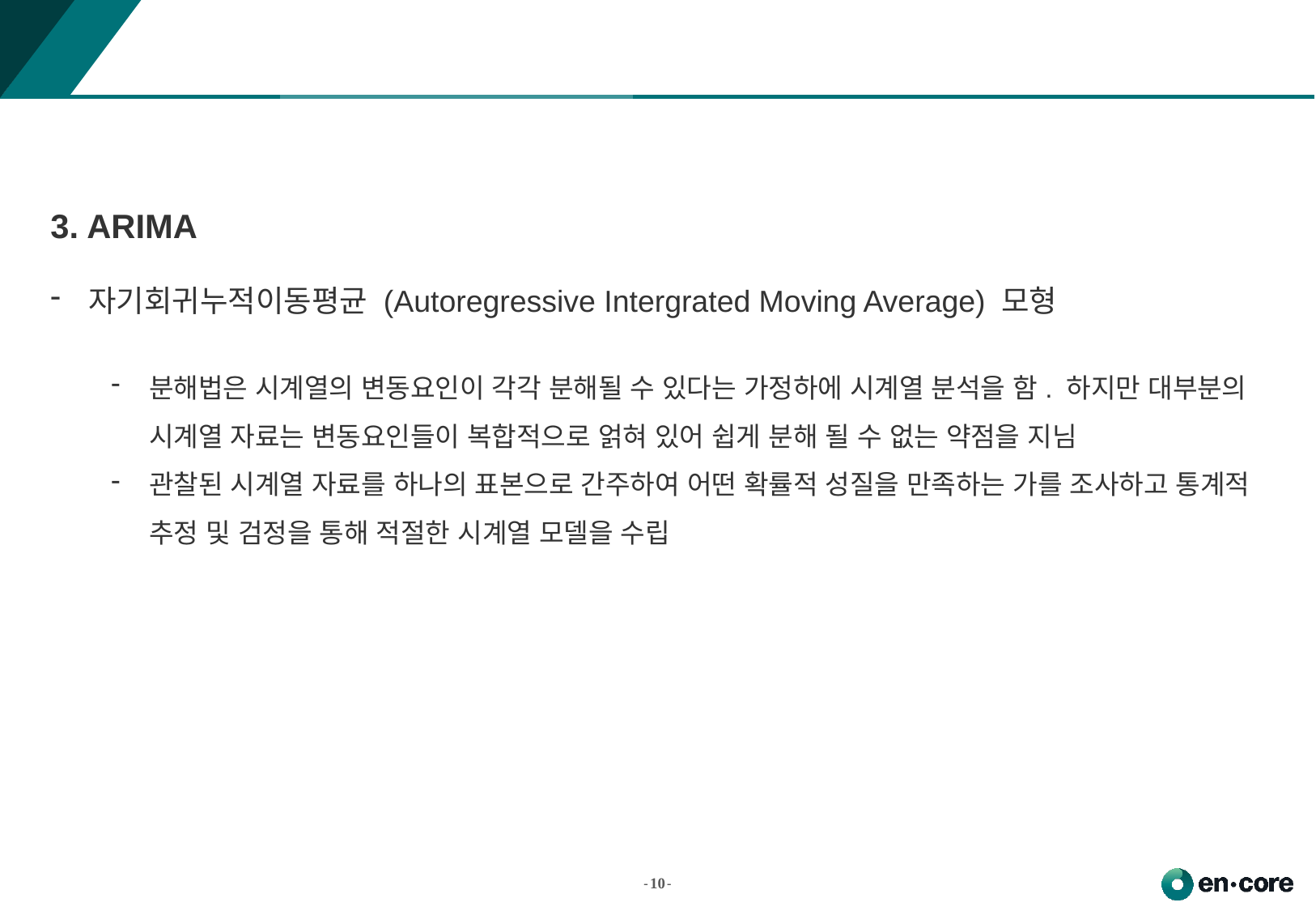

#
3. ARIMA

자기회귀누적이동평균 (Autoregressive Intergrated Moving Average) 모형

분해법은 시계열의 변동요인이 각각 분해될 수 있다는 가정하에 시계열 분석을 함. 하지만 대부분의 시계열 자료는 변동요인들이 복합적으로 얽혀 있어 쉽게 분해 될 수 없는 약점을 지님
관찰된 시계열 자료를 하나의 표본으로 간주하여 어떤 확률적 성질을 만족하는 가를 조사하고 통계적 추정 및 검정을 통해 적절한 시계열 모델을 수립